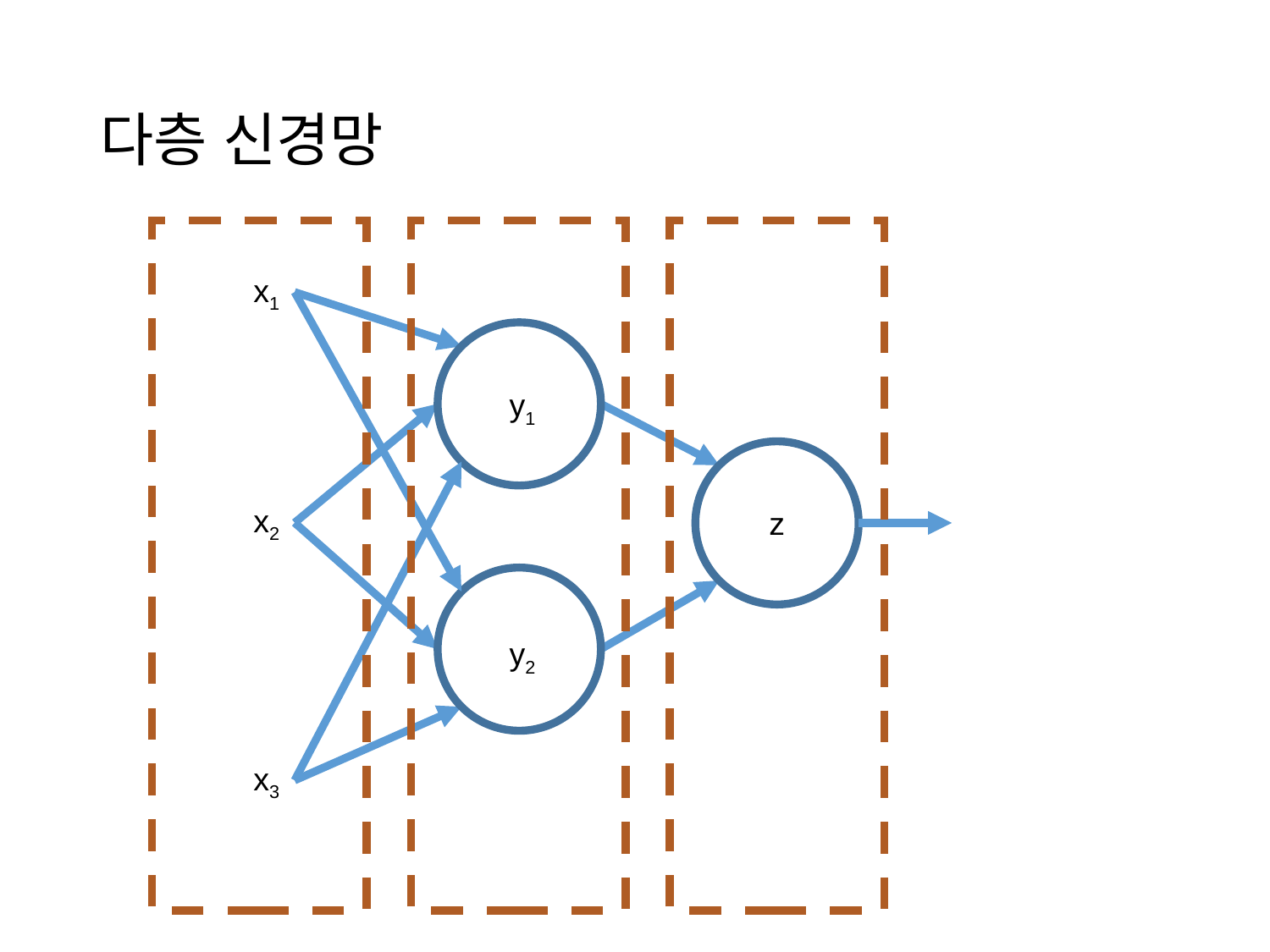

# 다층 신경망

x1

y1

x2
z

y2
x3